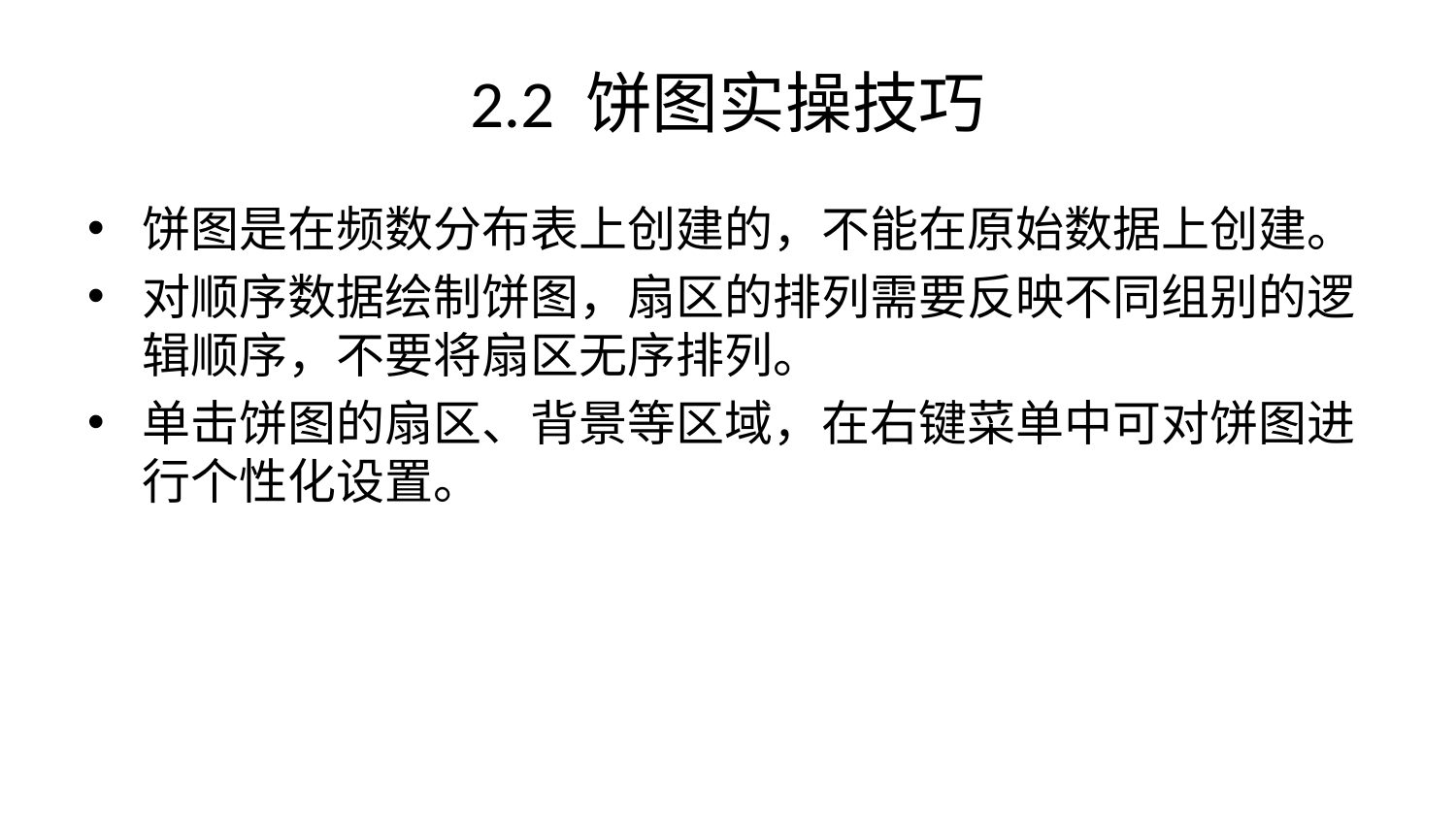

# 2.2 饼图实操技巧
饼图是在频数分布表上创建的，不能在原始数据上创建。
对顺序数据绘制饼图，扇区的排列需要反映不同组别的逻辑顺序，不要将扇区无序排列。
单击饼图的扇区、背景等区域，在右键菜单中可对饼图进行个性化设置。